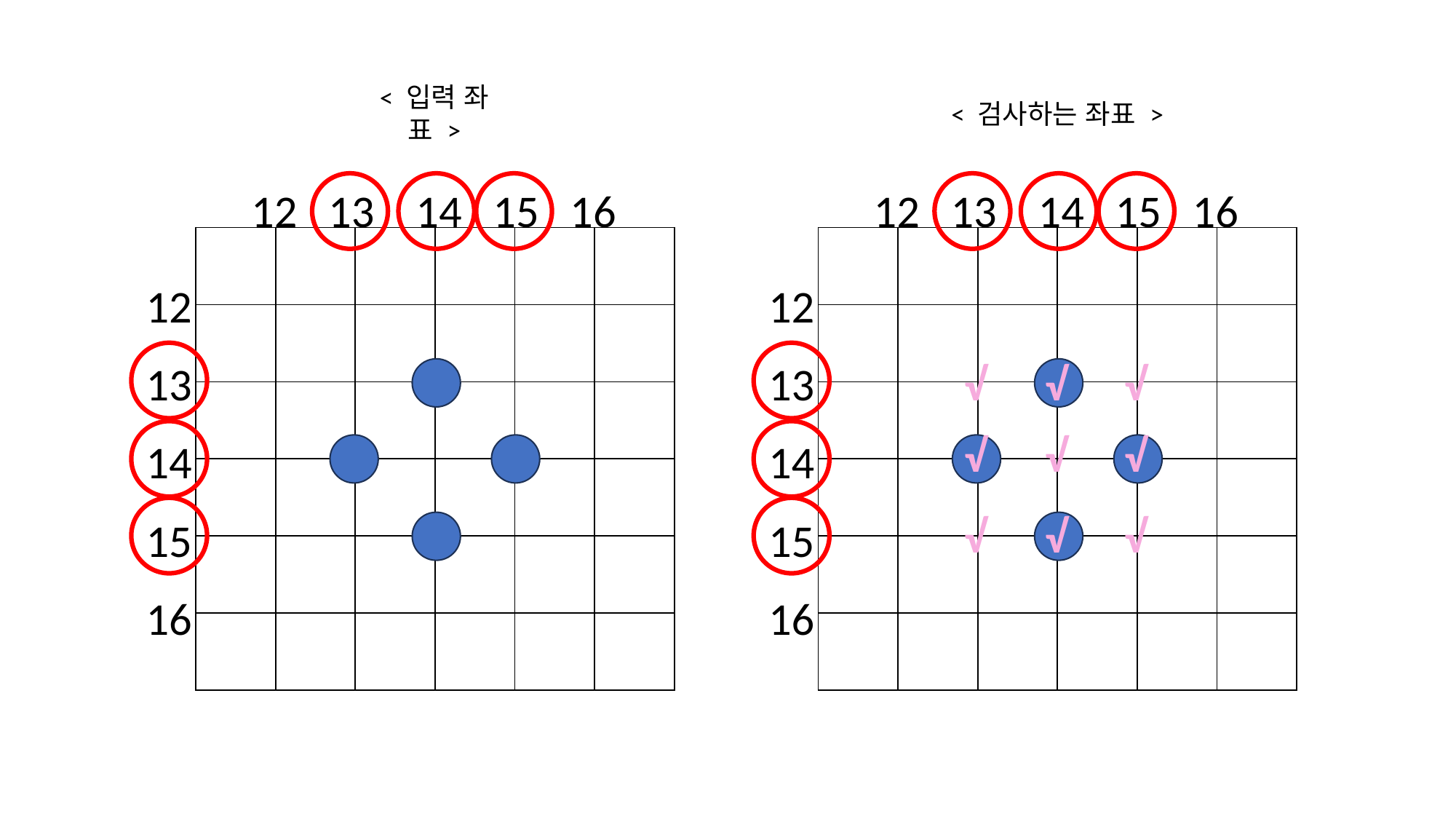

< 입력 좌표 >
< 검사하는 좌표 >

12   13    14   15   16
12   13    14   15   16
|  |  |  |  |  |  |
| --- | --- | --- | --- | --- | --- |
|  |  |  |  |  |  |
|  |  |  |  |  |  |
|  |  |  |  |  |  |
|  |  |  |  |  |  |
|  |  |  |  |  |  |
|  |  |  |  |  |  |
| --- | --- | --- | --- | --- | --- |
|  |  |  |  |  |  |
|  |  |  |  |  |  |
|  |  |  |  |  |  |
|  |  |  |  |  |  |
|  |  |  |  |  |  |
12

13

14

15

16
12

13

14

15

16

√
√
√

√
√
√

√
√
√